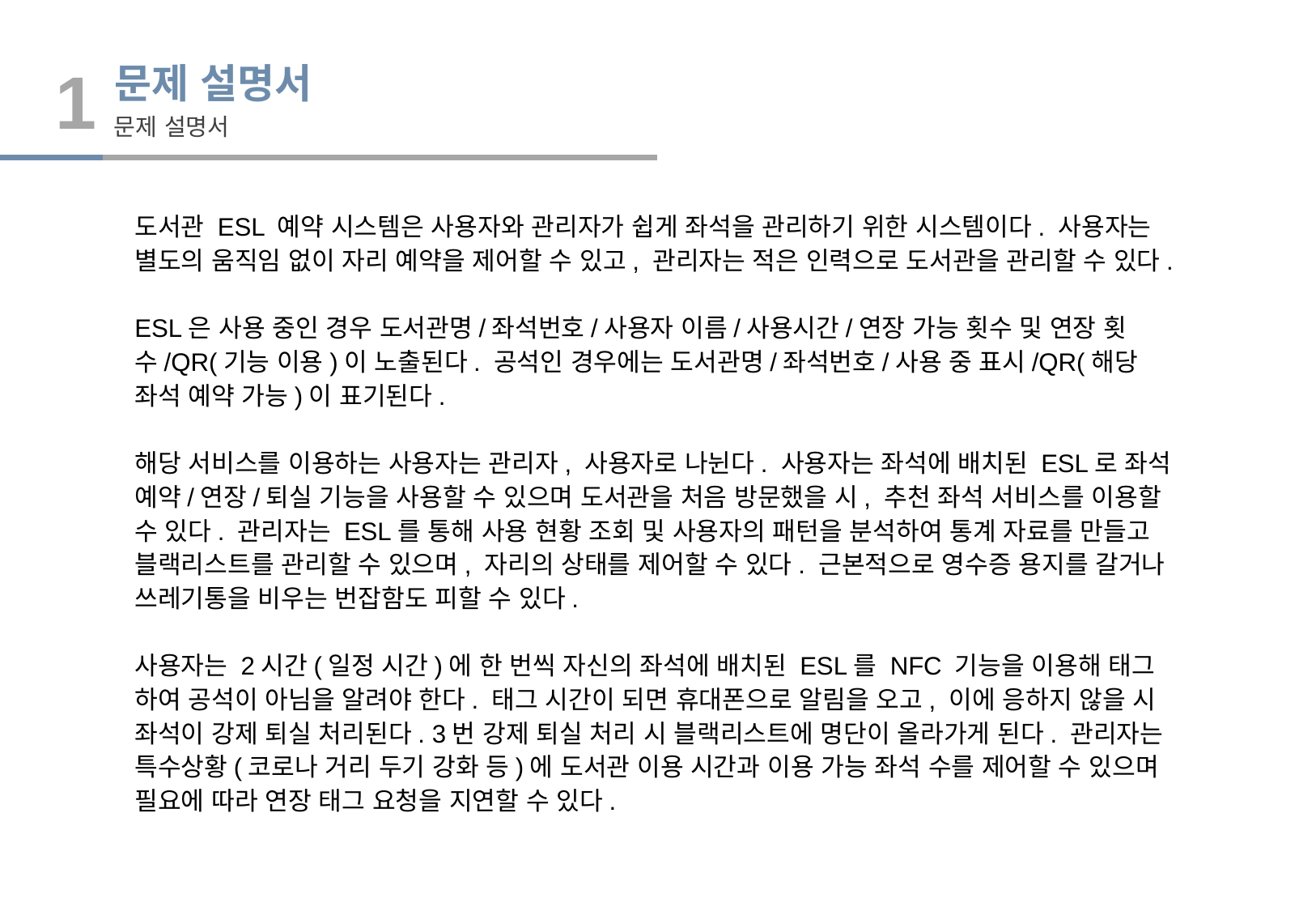

1
문제 설명서
문제 설명서
도서관 ESL 예약 시스템은 사용자와 관리자가 쉽게 좌석을 관리하기 위한 시스템이다. 사용자는 별도의 움직임 없이 자리 예약을 제어할 수 있고, 관리자는 적은 인력으로 도서관을 관리할 수 있다.

ESL은 사용 중인 경우 도서관명/좌석번호/사용자 이름/사용시간/연장 가능 횟수 및 연장 횟수/QR(기능 이용)이 노출된다. 공석인 경우에는 도서관명/좌석번호/사용 중 표시/QR(해당 좌석 예약 가능)이 표기된다.

해당 서비스를 이용하는 사용자는 관리자, 사용자로 나뉜다. 사용자는 좌석에 배치된 ESL로 좌석 예약/연장/퇴실 기능을 사용할 수 있으며 도서관을 처음 방문했을 시, 추천 좌석 서비스를 이용할 수 있다. 관리자는 ESL를 통해 사용 현황 조회 및 사용자의 패턴을 분석하여 통계 자료를 만들고 블랙리스트를 관리할 수 있으며, 자리의 상태를 제어할 수 있다. 근본적으로 영수증 용지를 갈거나 쓰레기통을 비우는 번잡함도 피할 수 있다.

사용자는 2시간(일정 시간)에 한 번씩 자신의 좌석에 배치된 ESL를 NFC 기능을 이용해 태그 하여 공석이 아님을 알려야 한다. 태그 시간이 되면 휴대폰으로 알림을 오고, 이에 응하지 않을 시 좌석이 강제 퇴실 처리된다. 3번 강제 퇴실 처리 시 블랙리스트에 명단이 올라가게 된다. 관리자는 특수상황(코로나 거리 두기 강화 등)에 도서관 이용 시간과 이용 가능 좌석 수를 제어할 수 있으며 필요에 따라 연장 태그 요청을 지연할 수 있다.